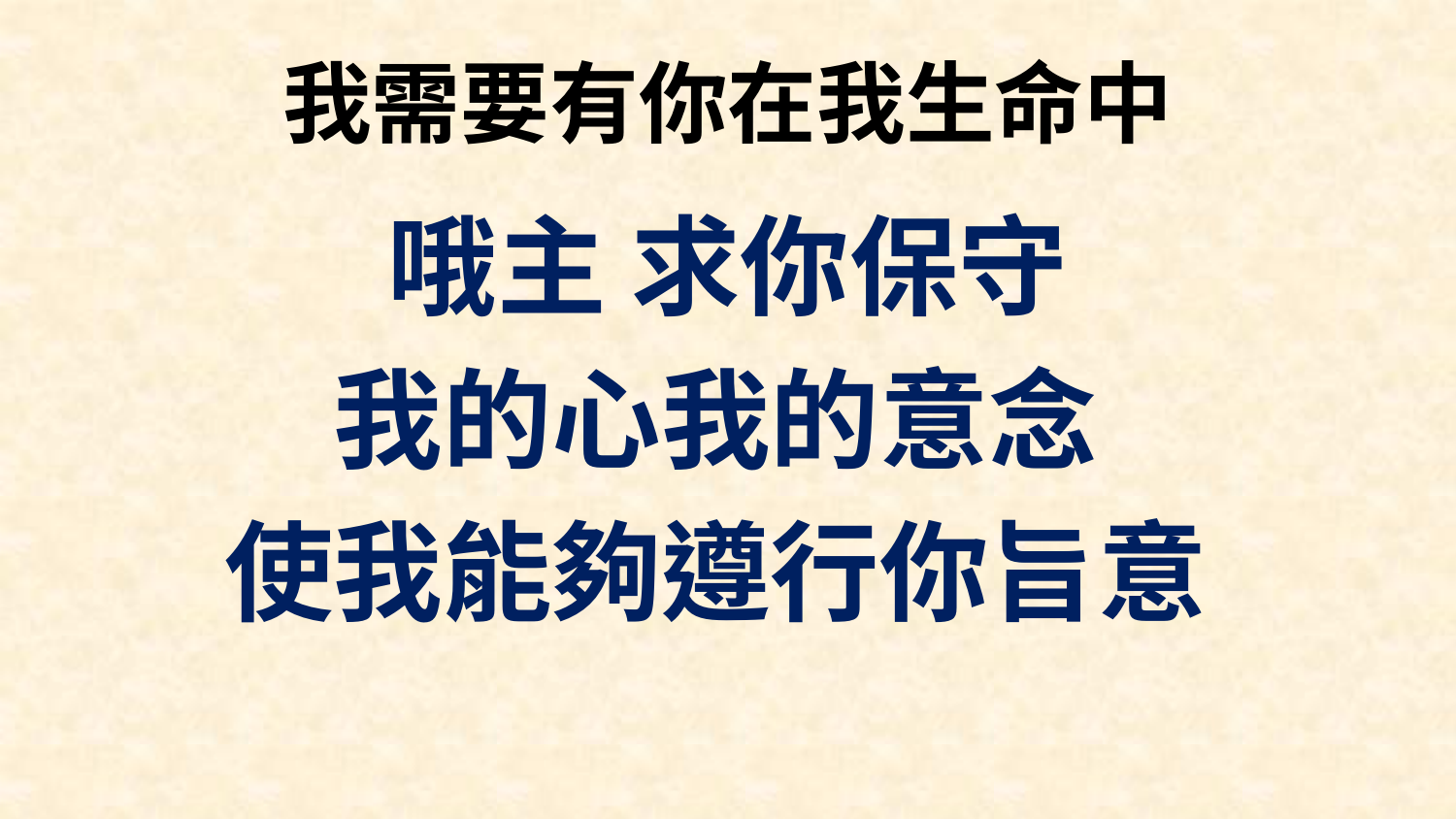

# 我需要有你在我生命中
哦主 求你保守
我的心我的意念
使我能夠遵行你旨意